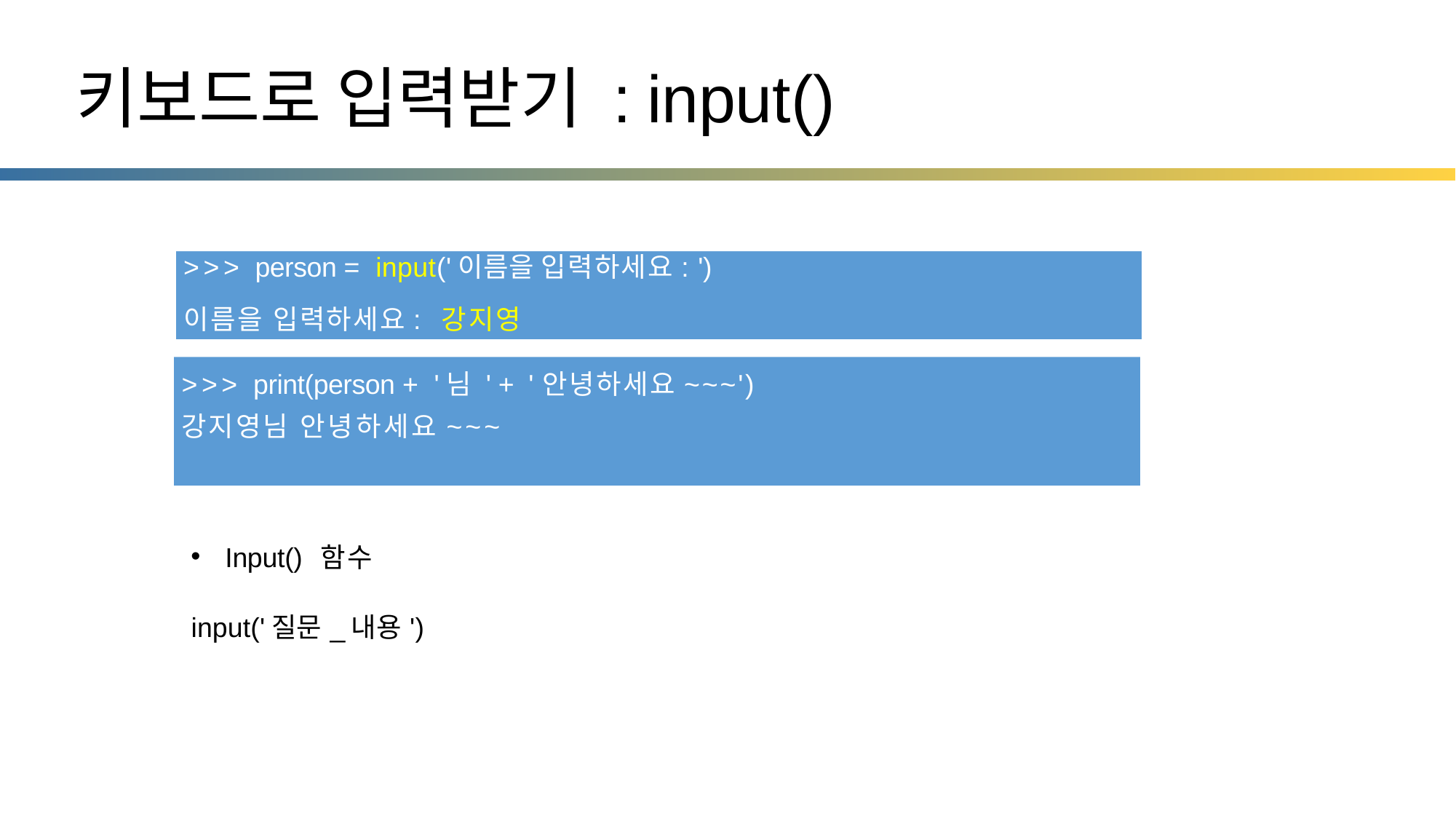

# 키보드로 입력받기 : input()
>>> person = input('이름을 입력하세요: ')
이름을 입력하세요: 강지영

>>> print(person + '님 ' + '안녕하세요~~~')
강지영님 안녕하세요~~~

| Input() 함수 |
| --- |
| input('질문\_내용') |